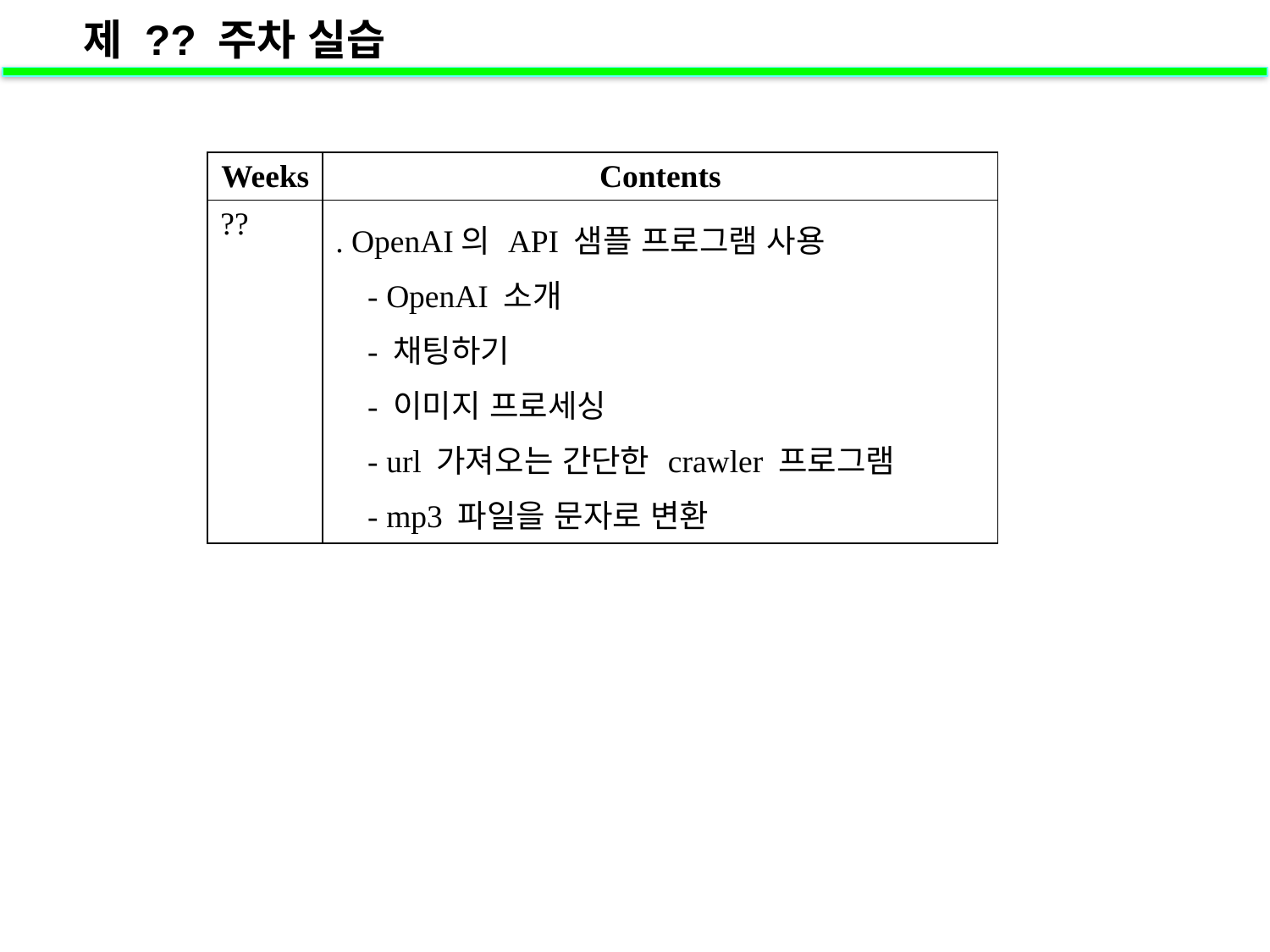

제 ?? 주차 실습

| Weeks | Contents |
| --- | --- |
| ?? | . OpenAI의 API 샘플 프로그램 사용 - OpenAI 소개 - 채팅하기 - 이미지 프로세싱 - url 가져오는 간단한 crawler 프로그램 - mp3 파일을 문자로 변환 |